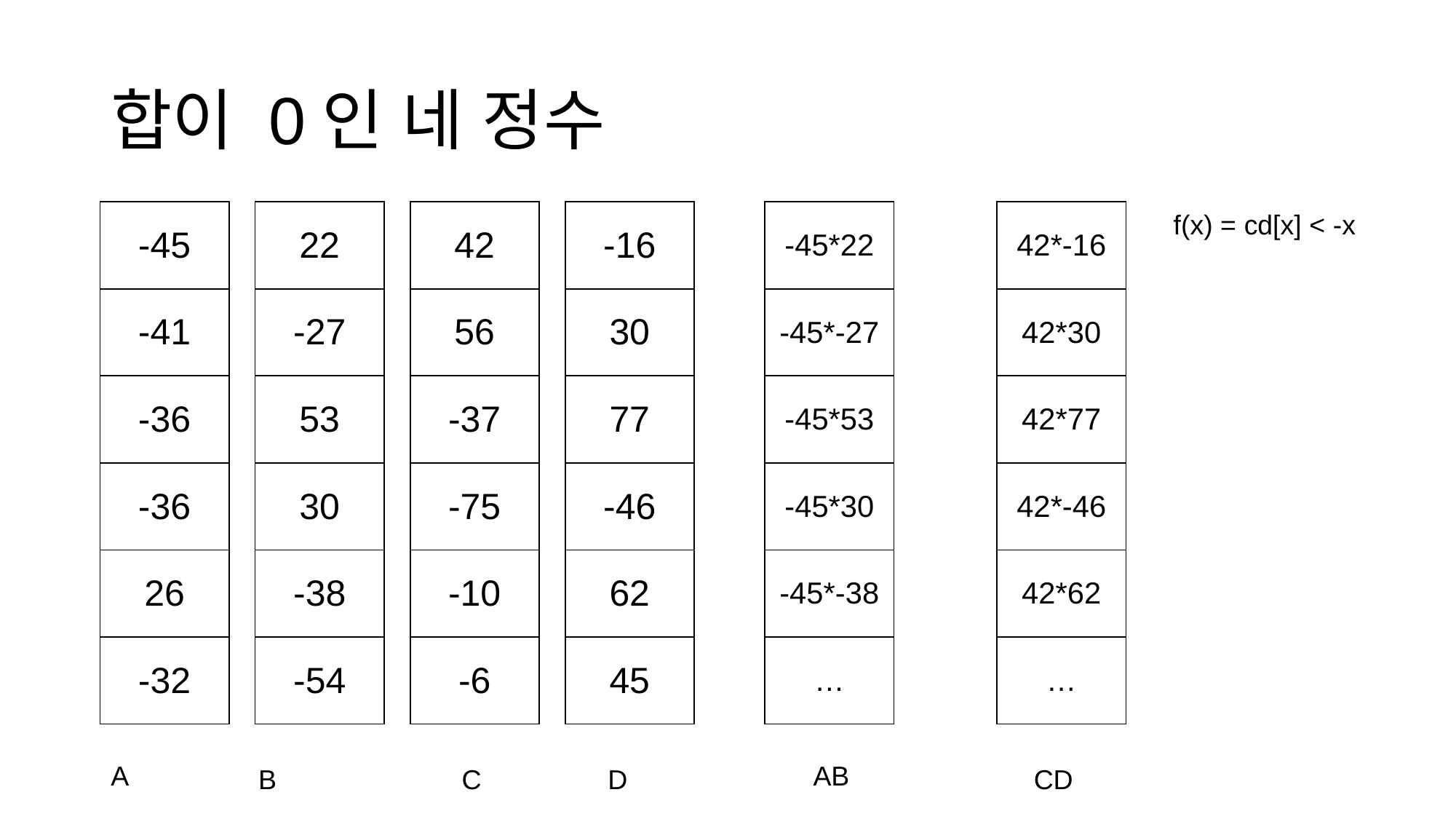

# 합이 0인 네 정수
| -45 |  | 22 |  | 42 |  | -16 |
| --- | --- | --- | --- | --- | --- | --- |
| -41 |  | -27 |  | 56 |  | 30 |
| -36 |  | 53 |  | -37 |  | 77 |
| -36 |  | 30 |  | -75 |  | -46 |
| 26 |  | -38 |  | -10 |  | 62 |
| -32 |  | -54 |  | -6 |  | 45 |
| -45\*22 |  | 42\*-16 |
| --- | --- | --- |
| -45\*-27 |  | 42\*30 |
| -45\*53 |  | 42\*77 |
| -45\*30 |  | 42\*-46 |
| -45\*-38 |  | 42\*62 |
| … |  | … |
f(x) = cd[x] < -x
A
AB
B
C
D
CD